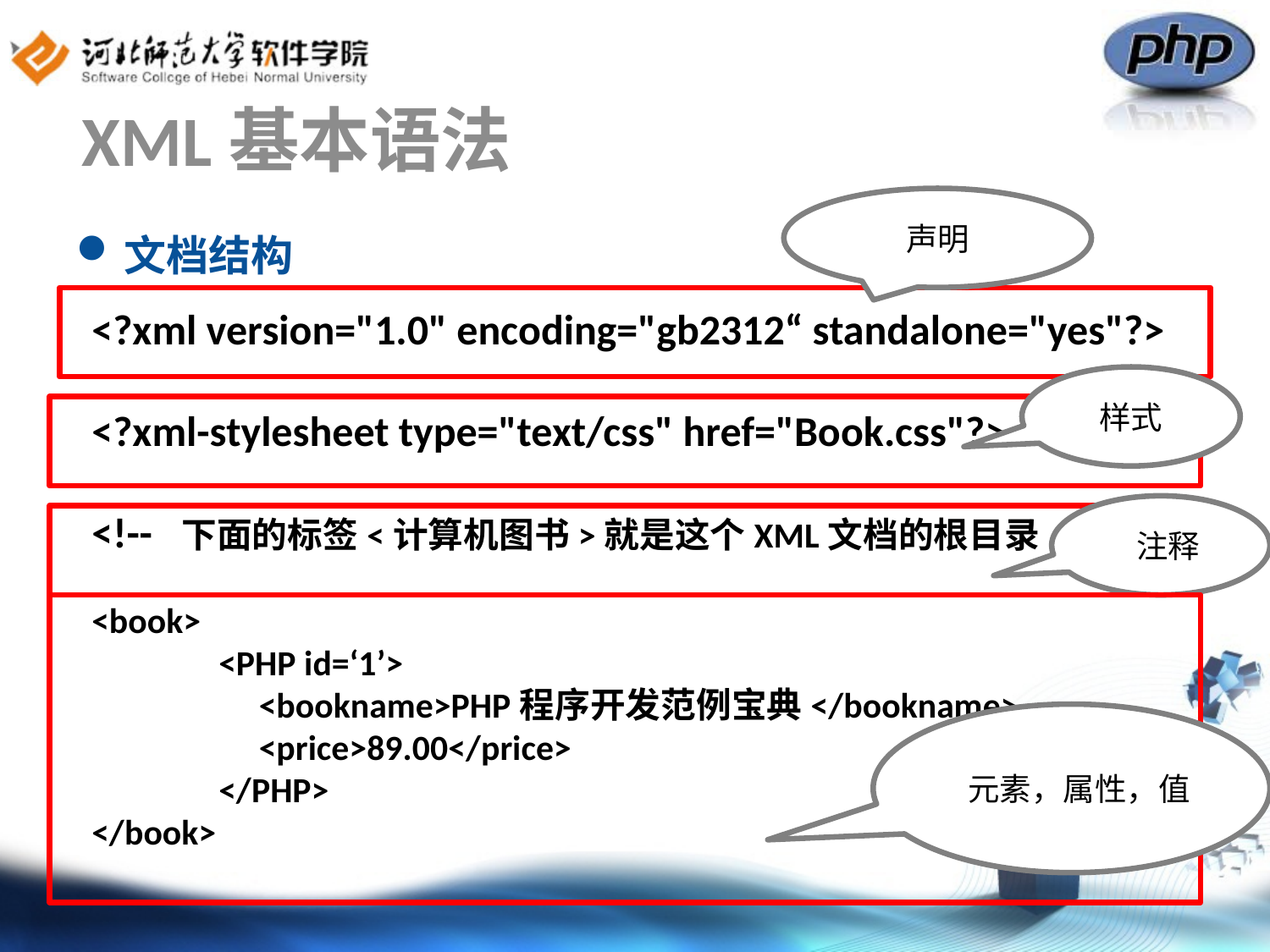

# XML基本语法
声明
文档结构

<?xml version="1.0" encoding="gb2312“ standalone="yes"?>

<?xml-stylesheet type="text/css" href="Book.css"?>

<!--  下面的标签<计算机图书>就是这个XML文档的根目录  -->

<book>
	<PHP id=‘1’>
	     <bookname>PHP程序开发范例宝典</bookname>
	     <price>89.00</price>
	</PHP>
</book>
样式

 注释

 元素，属性，值